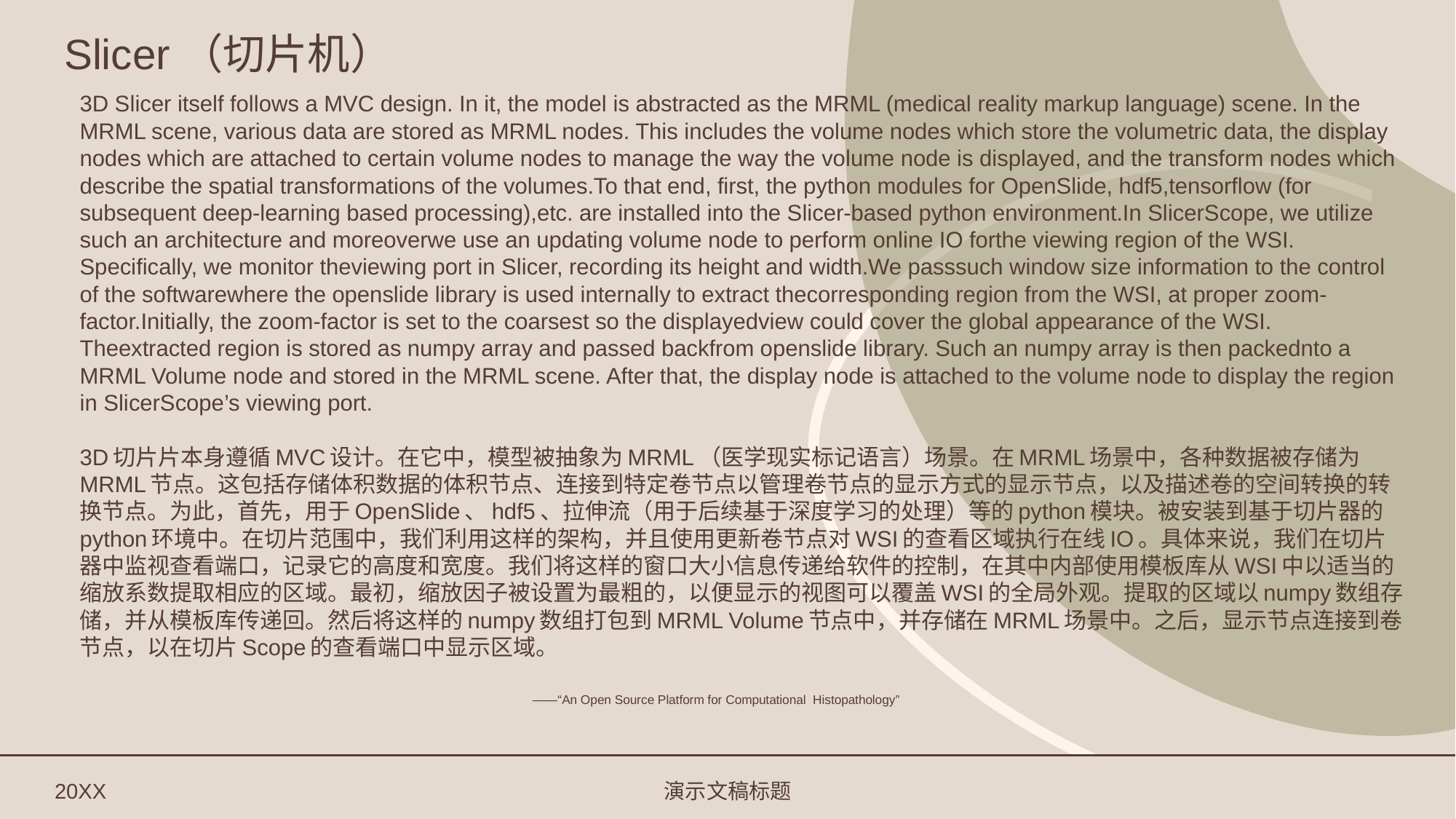

# Slicer（切片机）
3D Slicer itself follows a MVC design. In it, the model is abstracted as the MRML (medical reality markup language) scene. In the MRML scene, various data are stored as MRML nodes. This includes the volume nodes which store the volumetric data, the display nodes which are attached to certain volume nodes to manage the way the volume node is displayed, and the transform nodes which describe the spatial transformations of the volumes.To that end, first, the python modules for OpenSlide, hdf5,tensorflow (for subsequent deep-learning based processing),etc. are installed into the Slicer-based python environment.In SlicerScope, we utilize such an architecture and moreoverwe use an updating volume node to perform online IO forthe viewing region of the WSI. Specifically, we monitor theviewing port in Slicer, recording its height and width.We passsuch window size information to the control of the softwarewhere the openslide library is used internally to extract thecorresponding region from the WSI, at proper zoom-factor.Initially, the zoom-factor is set to the coarsest so the displayedview could cover the global appearance of the WSI. Theextracted region is stored as numpy array and passed backfrom openslide library. Such an numpy array is then packednto a MRML Volume node and stored in the MRML scene. After that, the display node is attached to the volume node to display the region in SlicerScope’s viewing port.

3D切片片本身遵循MVC设计。在它中，模型被抽象为MRML（医学现实标记语言）场景。在MRML场景中，各种数据被存储为MRML节点。这包括存储体积数据的体积节点、连接到特定卷节点以管理卷节点的显示方式的显示节点，以及描述卷的空间转换的转换节点。为此，首先，用于OpenSlide、hdf5、拉伸流（用于后续基于深度学习的处理）等的python模块。被安装到基于切片器的python环境中。在切片范围中，我们利用这样的架构，并且使用更新卷节点对WSI的查看区域执行在线IO。具体来说，我们在切片器中监视查看端口，记录它的高度和宽度。我们将这样的窗口大小信息传递给软件的控制，在其中内部使用模板库从WSI中以适当的缩放系数提取相应的区域。最初，缩放因子被设置为最粗的，以便显示的视图可以覆盖WSI的全局外观。提取的区域以numpy数组存储，并从模板库传递回。然后将这样的numpy数组打包到MRML Volume节点中，并存储在MRML场景中。之后，显示节点连接到卷节点，以在切片Scope的查看端口中显示区域。

——“An Open Source Platform for Computational  Histopathology”
20XX
演示文稿标题
12